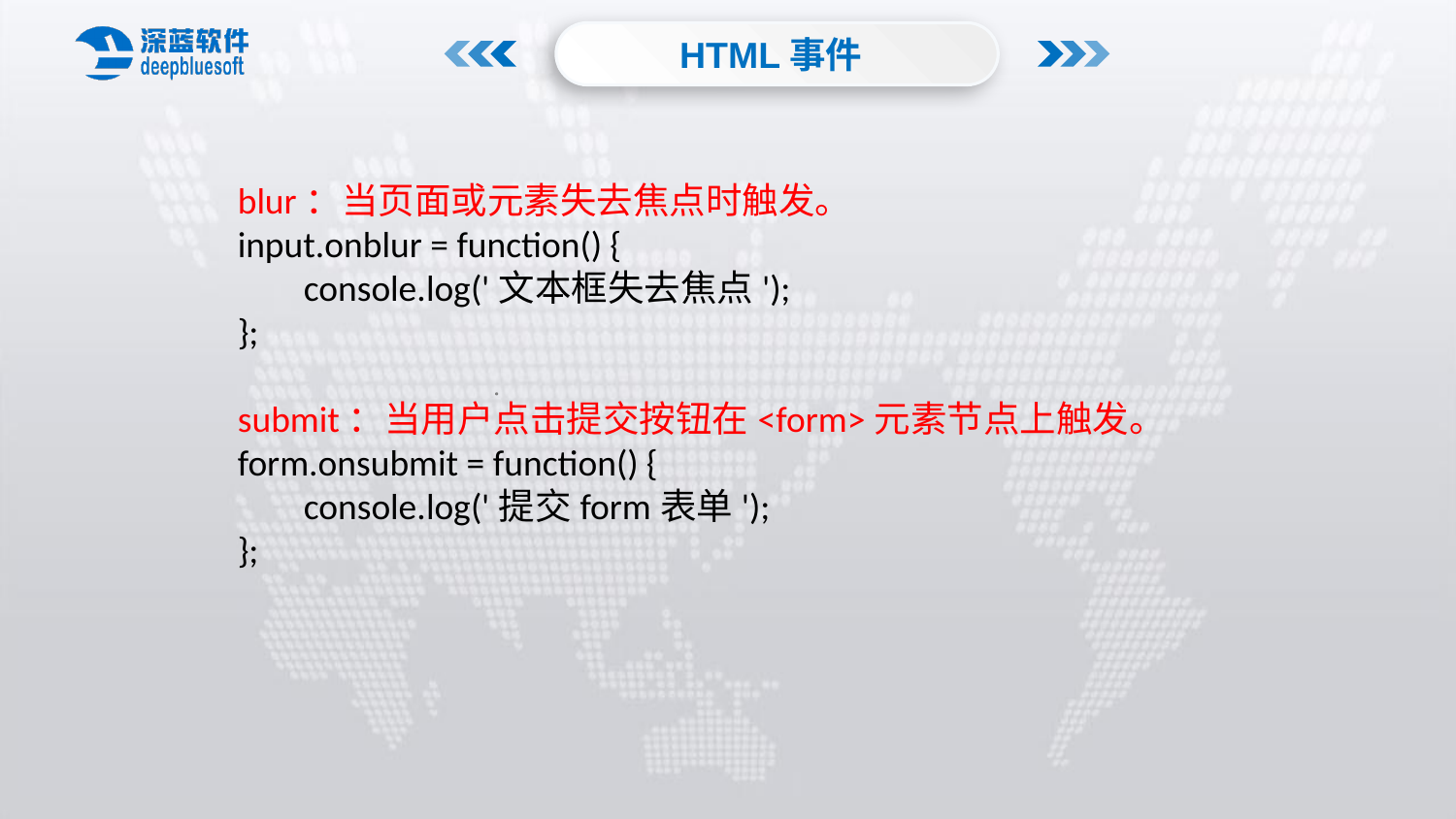

HTML事件

blur：当页面或元素失去焦点时触发。
input.onblur = function() {
        console.log('文本框失去焦点');
};

submit：当用户点击提交按钮在<form>元素节点上触发。 form.onsubmit = function() {
        console.log('提交form表单');
};